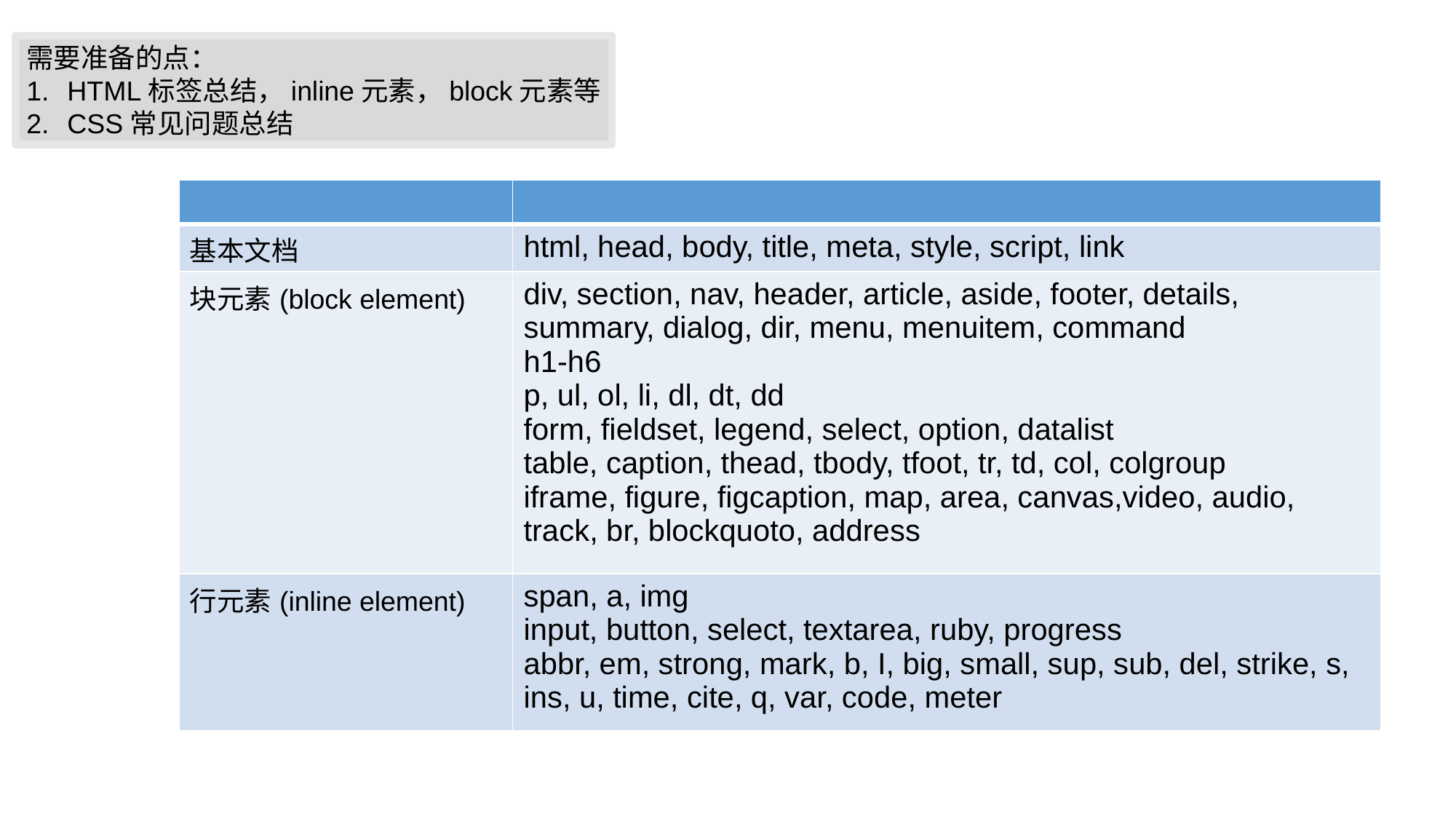

需要准备的点：
HTML标签总结，inline元素，block元素等
CSS常见问题总结
|  |  |
| --- | --- |
| 基本文档 | html, head, body, title, meta, style, script, link |
| 块元素(block element) | div, section, nav, header, article, aside, footer, details, summary, dialog, dir, menu, menuitem, command h1-h6 p, ul, ol, li, dl, dt, dd form, fieldset, legend, select, option, datalist table, caption, thead, tbody, tfoot, tr, td, col, colgroup iframe, figure, figcaption, map, area, canvas,video, audio, track, br, blockquoto, address |
| 行元素(inline element) | span, a, img input, button, select, textarea, ruby, progress abbr, em, strong, mark, b, I, big, small, sup, sub, del, strike, s, ins, u, time, cite, q, var, code, meter |